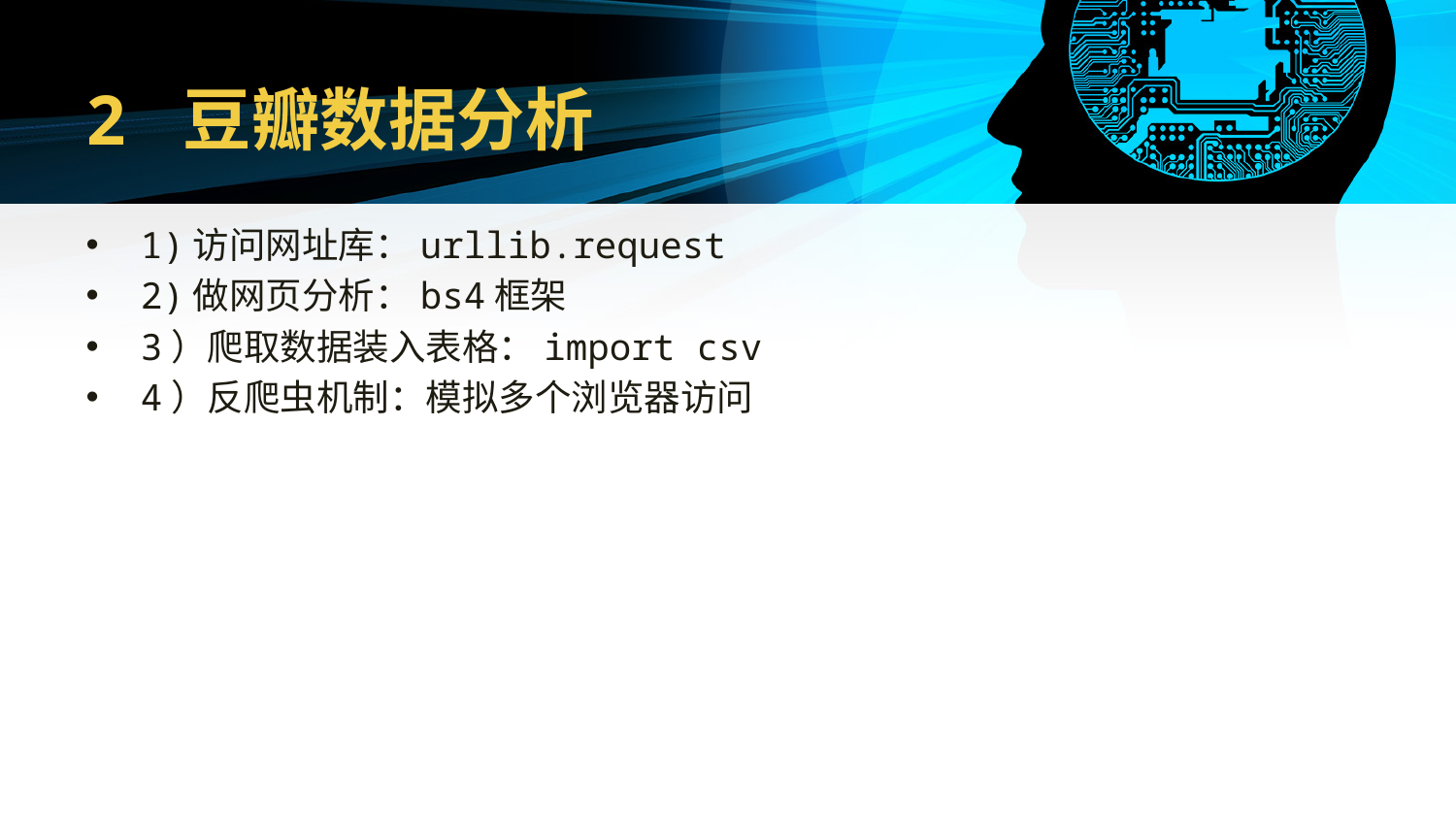

# 2 豆瓣数据分析
1)访问网址库：urllib.request
2)做网页分析：bs4框架
3）爬取数据装入表格：import csv
4）反爬虫机制：模拟多个浏览器访问